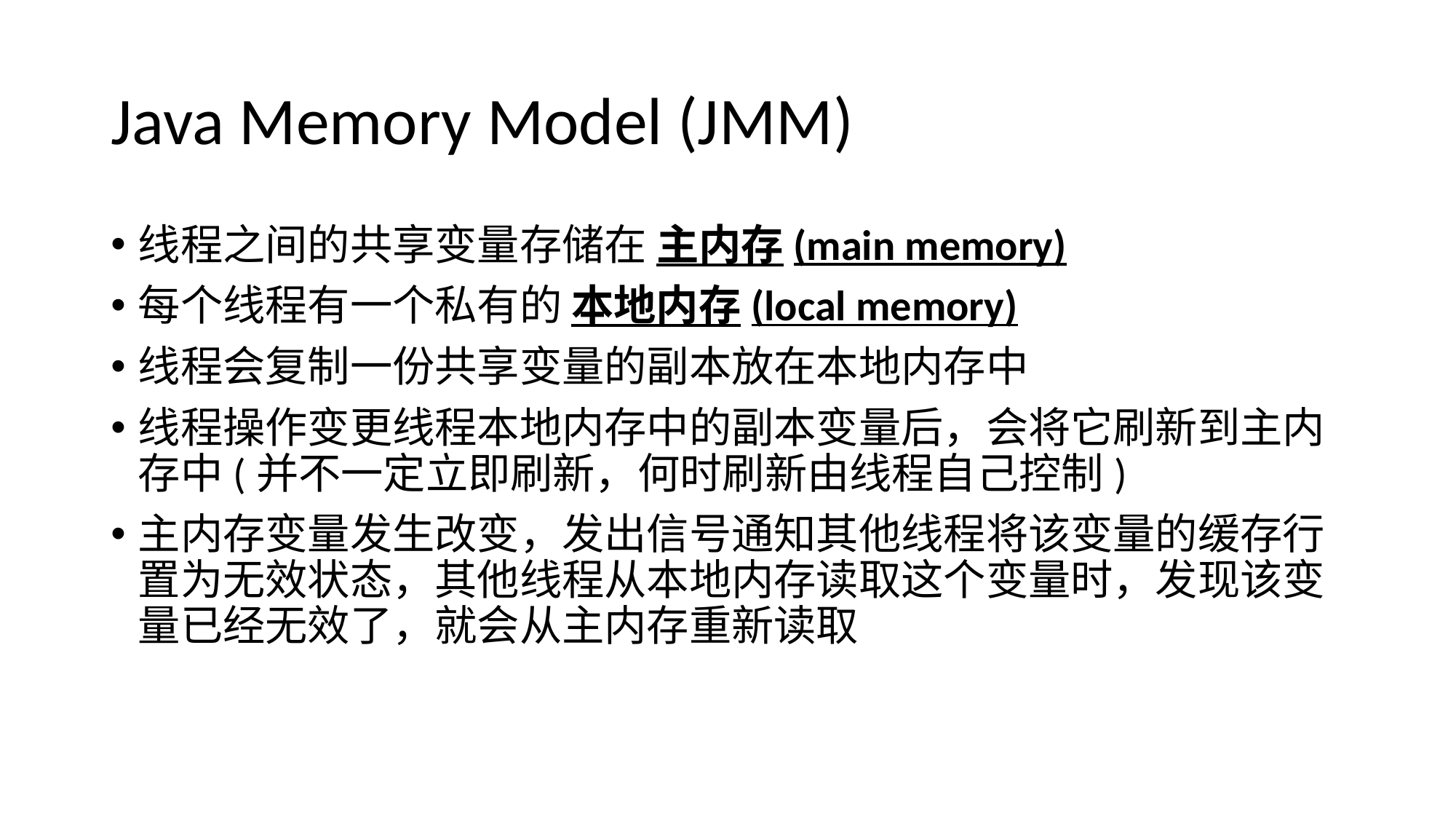

# Java Memory Model (JMM)
线程之间的共享变量存储在 主内存(main memory)
每个线程有一个私有的 本地内存(local memory)
线程会复制一份共享变量的副本放在本地内存中
线程操作变更线程本地内存中的副本变量后，会将它刷新到主内存中(并不一定立即刷新，何时刷新由线程自己控制)
主内存变量发生改变，发出信号通知其他线程将该变量的缓存行置为无效状态，其他线程从本地内存读取这个变量时，发现该变量已经无效了，就会从主内存重新读取